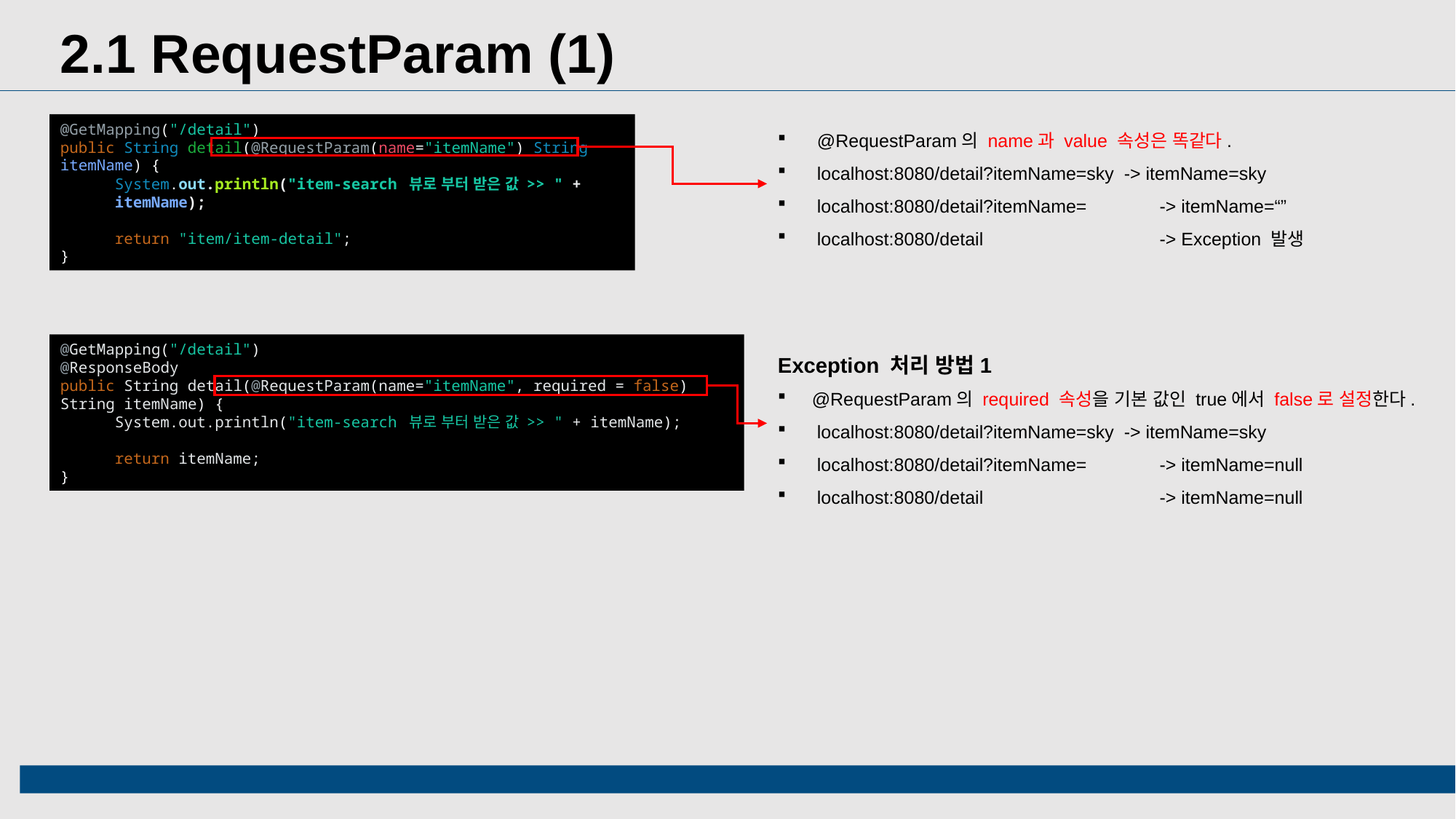

2.1 RequestParam (1)
@GetMapping("/detail")
public String detail(@RequestParam(name="itemName") String itemName) {
System.out.println("item-search 뷰로 부터 받은 값 >> " + itemName);

return "item/item-detail";
}
 @RequestParam의 name과 value 속성은 똑같다.
 localhost:8080/detail?itemName=sky  -> itemName=sky
 localhost:8080/detail?itemName= 	    -> itemName=“”
 localhost:8080/detail		    -> Exception 발생

@GetMapping("/detail")
@ResponseBody
public String detail(@RequestParam(name="itemName", required = false) String itemName) {
System.out.println("item-search 뷰로 부터 받은 값 >> " + itemName);

return itemName;
}
Exception 처리 방법1
@RequestParam의 required 속성을 기본 값인 true에서 false로 설정한다.
 localhost:8080/detail?itemName=sky  -> itemName=sky
 localhost:8080/detail?itemName= 	    -> itemName=null
 localhost:8080/detail		    -> itemName=null